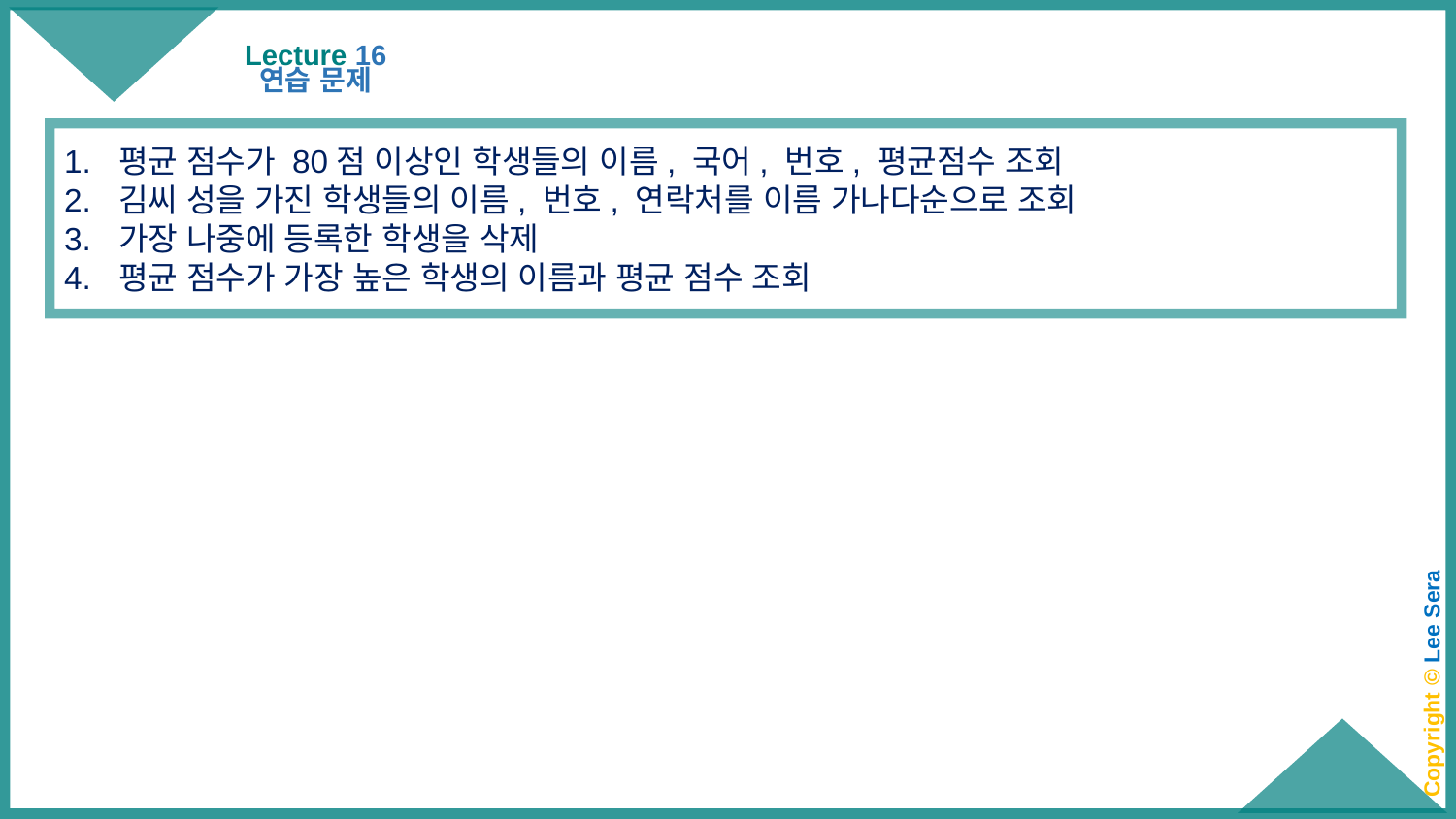

# Lecture 16
연습 문제
평균 점수가 80점 이상인 학생들의 이름, 국어, 번호, 평균점수 조회
김씨 성을 가진 학생들의 이름, 번호, 연락처를 이름 가나다순으로 조회
가장 나중에 등록한 학생을 삭제
평균 점수가 가장 높은 학생의 이름과 평균 점수 조회
Copyright © Lee Sera